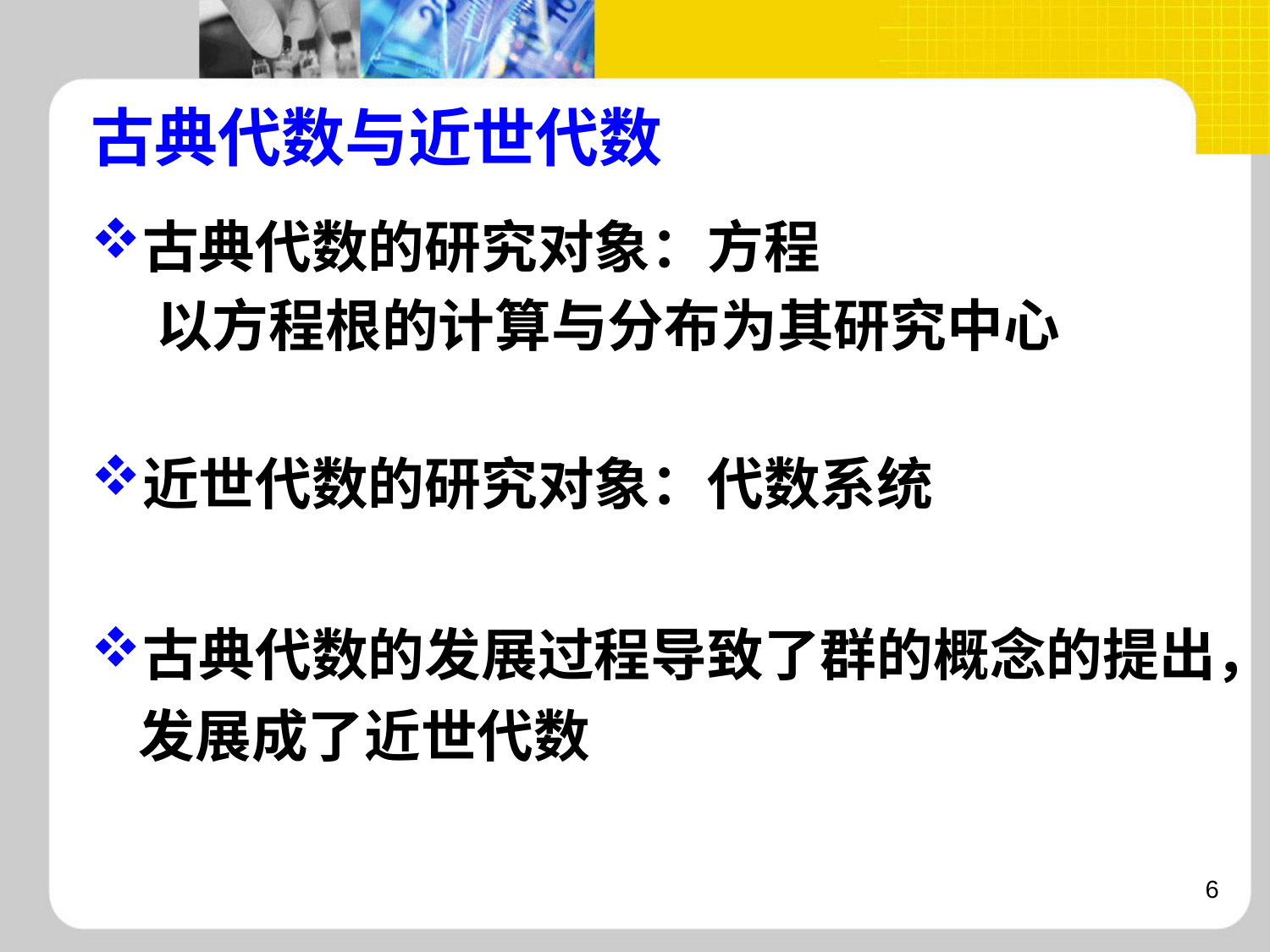

古典代数与近世代数
古典代数的研究对象：方程
    以方程根的计算与分布为其研究中心

近世代数的研究对象：代数系统

古典代数的发展过程导致了群的概念的提出，发展成了近世代数

6